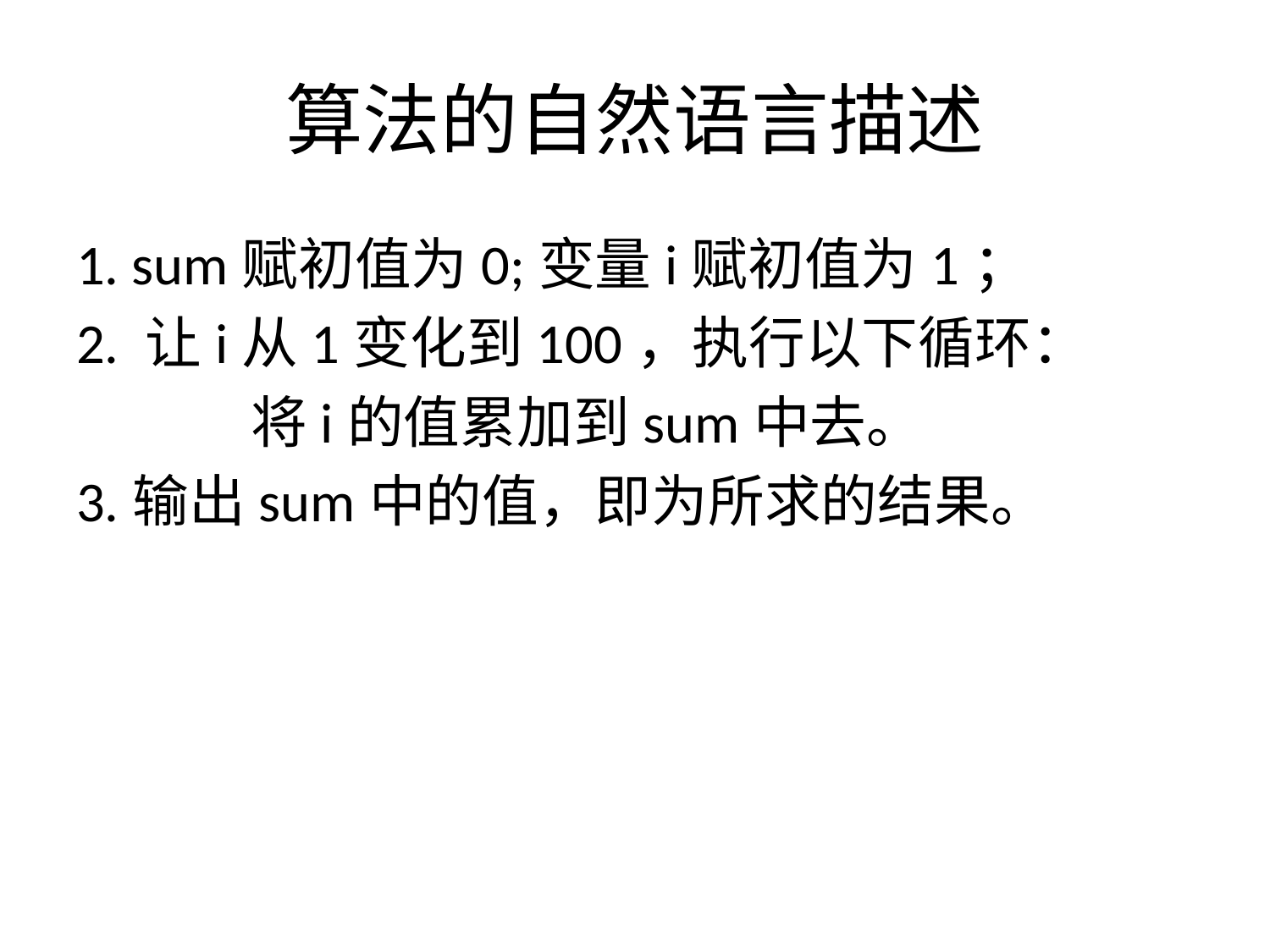

# 算法的自然语言描述
1. sum赋初值为0;变量i赋初值为1；
2. 让i从1变化到100，执行以下循环：
		将i的值累加到sum中去。
3.输出sum中的值，即为所求的结果。